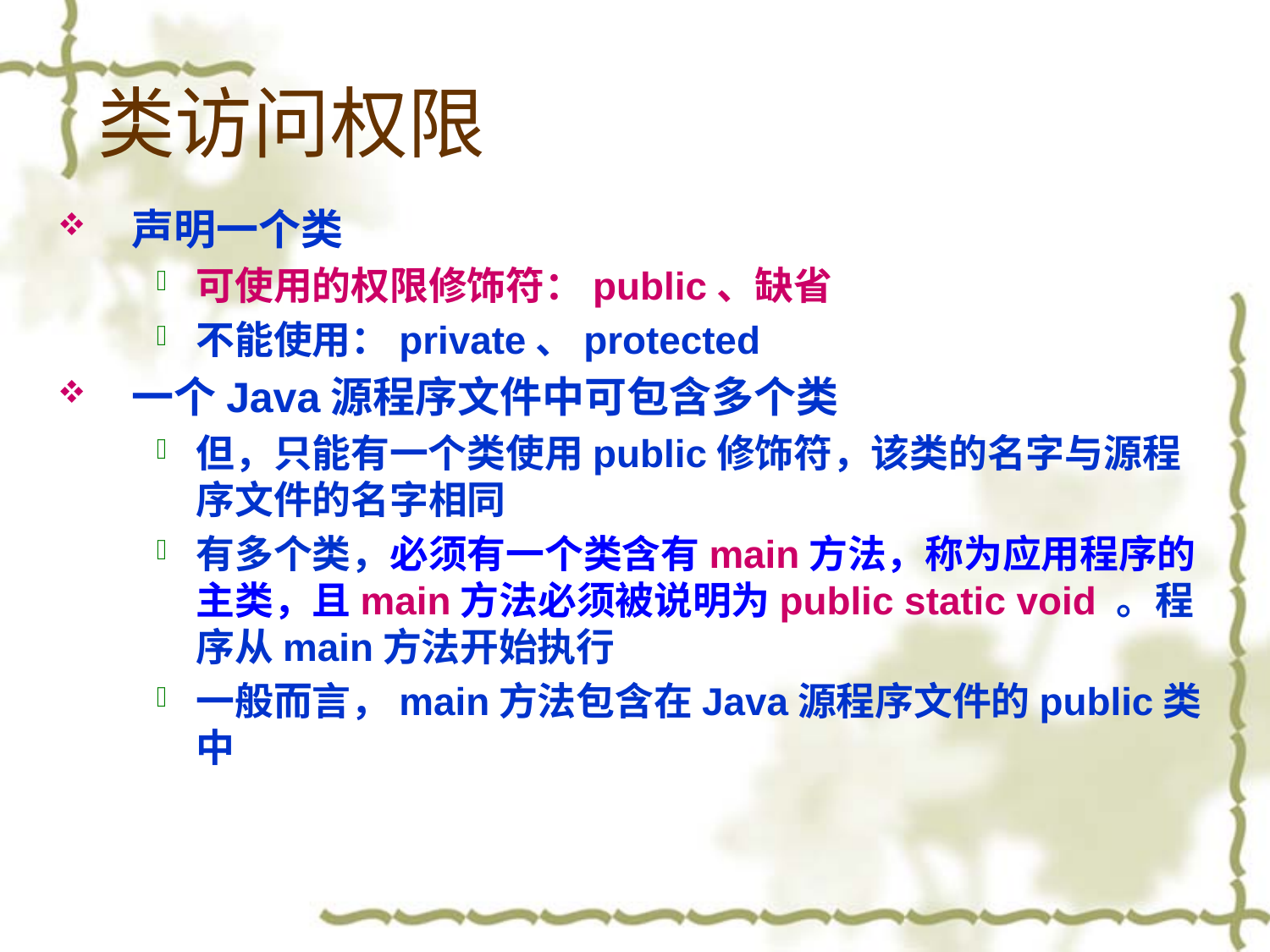

# 类访问权限
声明一个类
可使用的权限修饰符：public、缺省
不能使用：private、protected
一个Java源程序文件中可包含多个类
但，只能有一个类使用public修饰符，该类的名字与源程序文件的名字相同
有多个类，必须有一个类含有main方法，称为应用程序的主类，且main方法必须被说明为public static void 。程序从main方法开始执行
一般而言，main方法包含在Java源程序文件的public类中